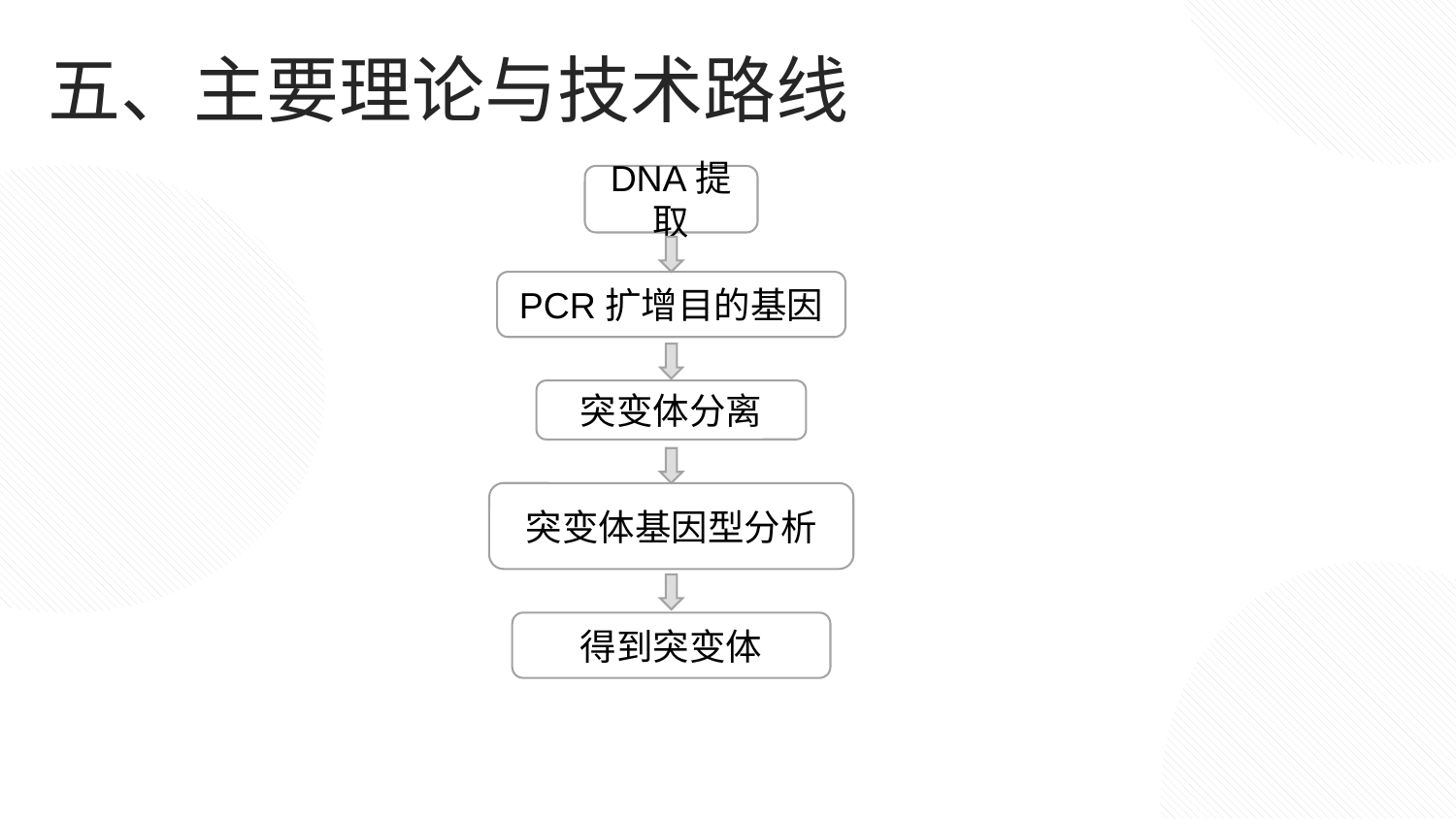

五、主要理论与技术路线

DNA提取

PCR扩增目的基因

突变体分离

突变体基因型分析

得到突变体